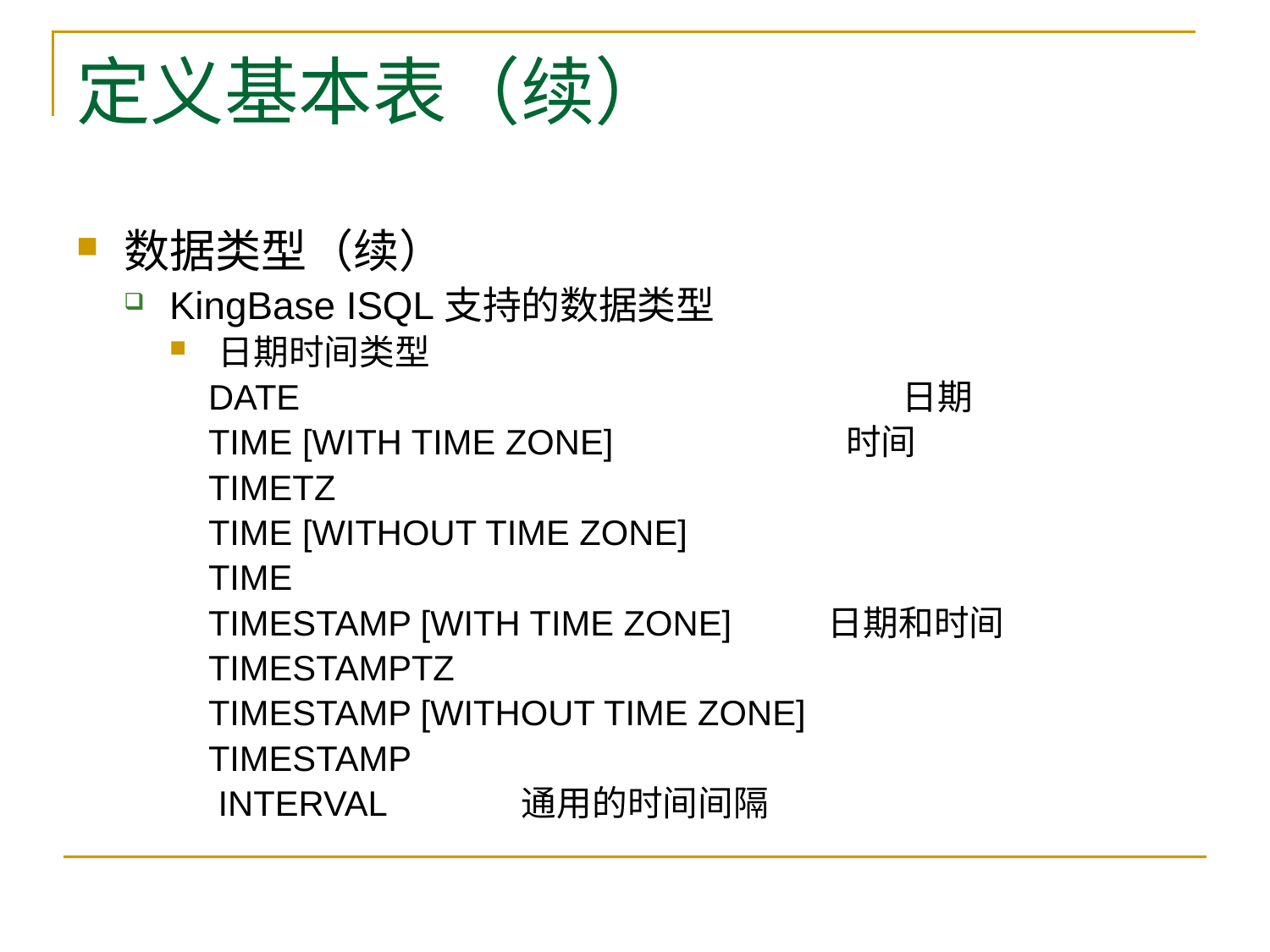

# 定义基本表（续）
数据类型（续）
KingBase ISQL支持的数据类型
日期时间类型
    DATE                                                             日期
    TIME [WITH TIME ZONE]                       时间
    TIMETZ
    TIME [WITHOUT TIME ZONE]
    TIME
    TIMESTAMP [WITH TIME ZONE]         日期和时间
    TIMESTAMPTZ
    TIMESTAMP [WITHOUT TIME ZONE]
    TIMESTAMP
     INTERVAL             通用的时间间隔